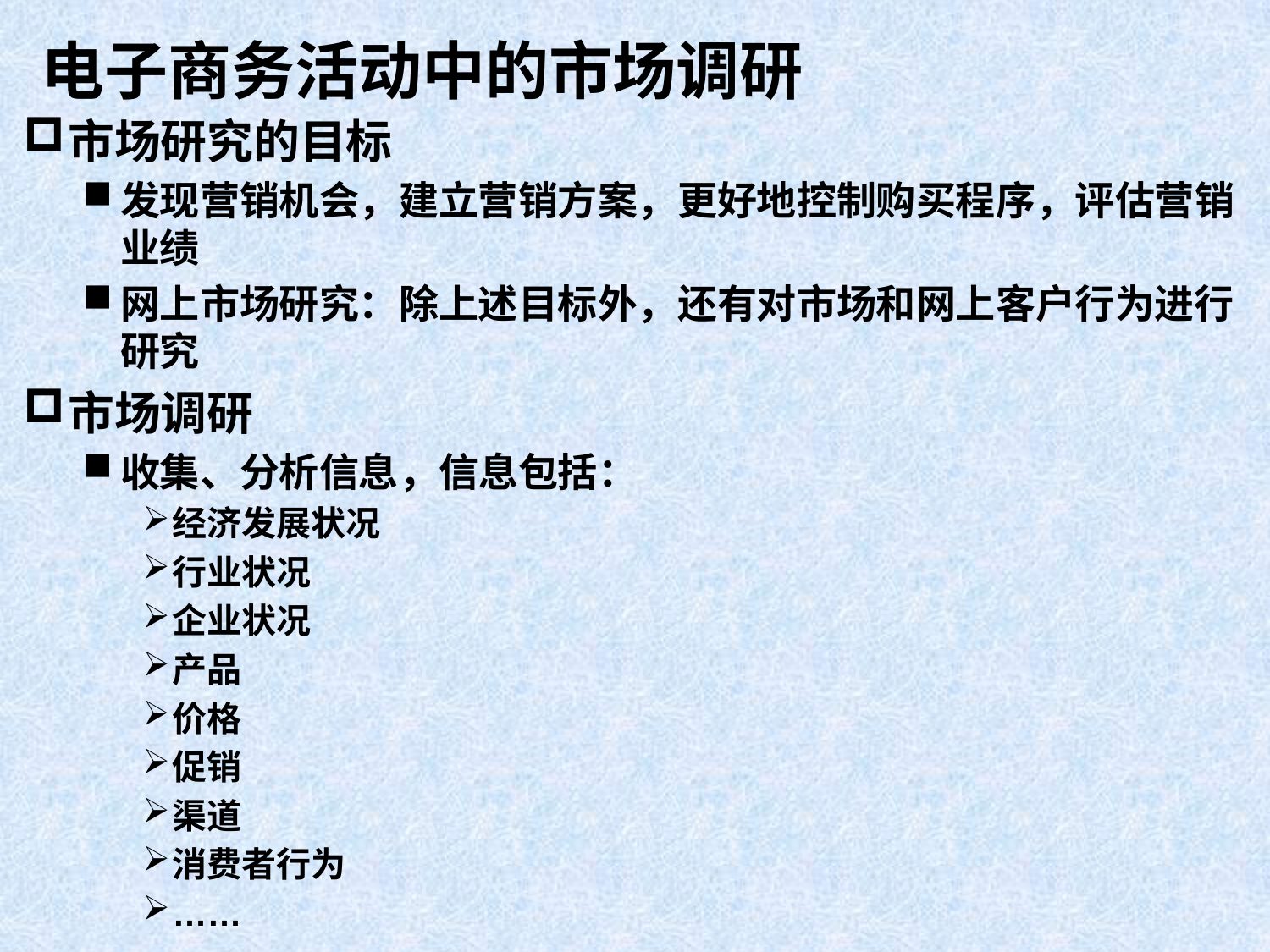

# 电子商务活动中的市场调研
市场研究的目标
发现营销机会，建立营销方案，更好地控制购买程序，评估营销业绩
网上市场研究：除上述目标外，还有对市场和网上客户行为进行研究
市场调研
收集、分析信息，信息包括：
经济发展状况
行业状况
企业状况
产品
价格
促销
渠道
消费者行为
……